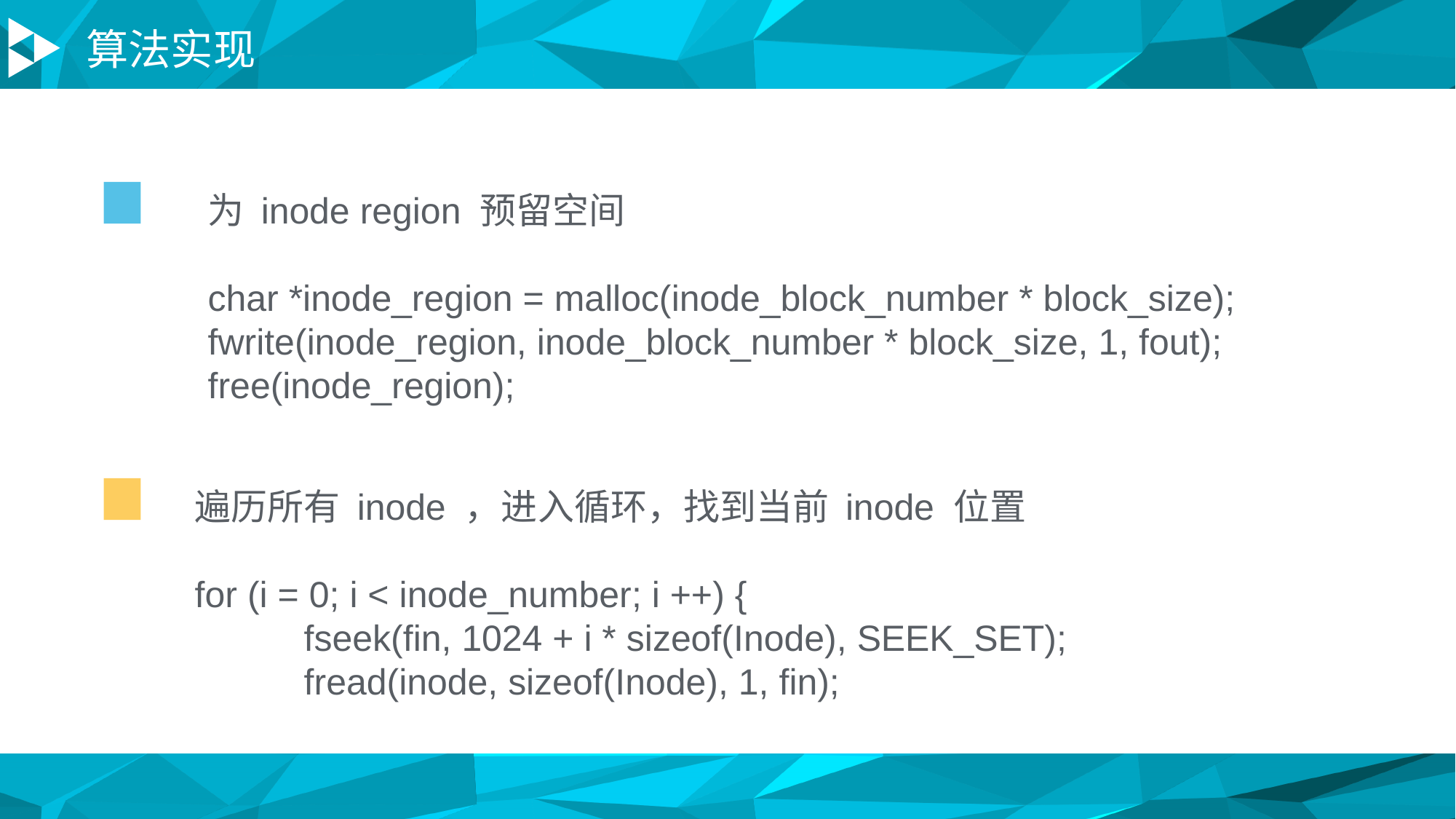

算法实现

为 inode region 预留空间

char *inode_region = malloc(inode_block_number * block_size);
fwrite(inode_region, inode_block_number * block_size, 1, fout);
free(inode_region);

遍历所有 inode ，进入循环，找到当前 inode 位置

for (i = 0; i < inode_number; i ++) {
	fseek(fin, 1024 + i * sizeof(Inode), SEEK_SET);
	fread(inode, sizeof(Inode), 1, fin);